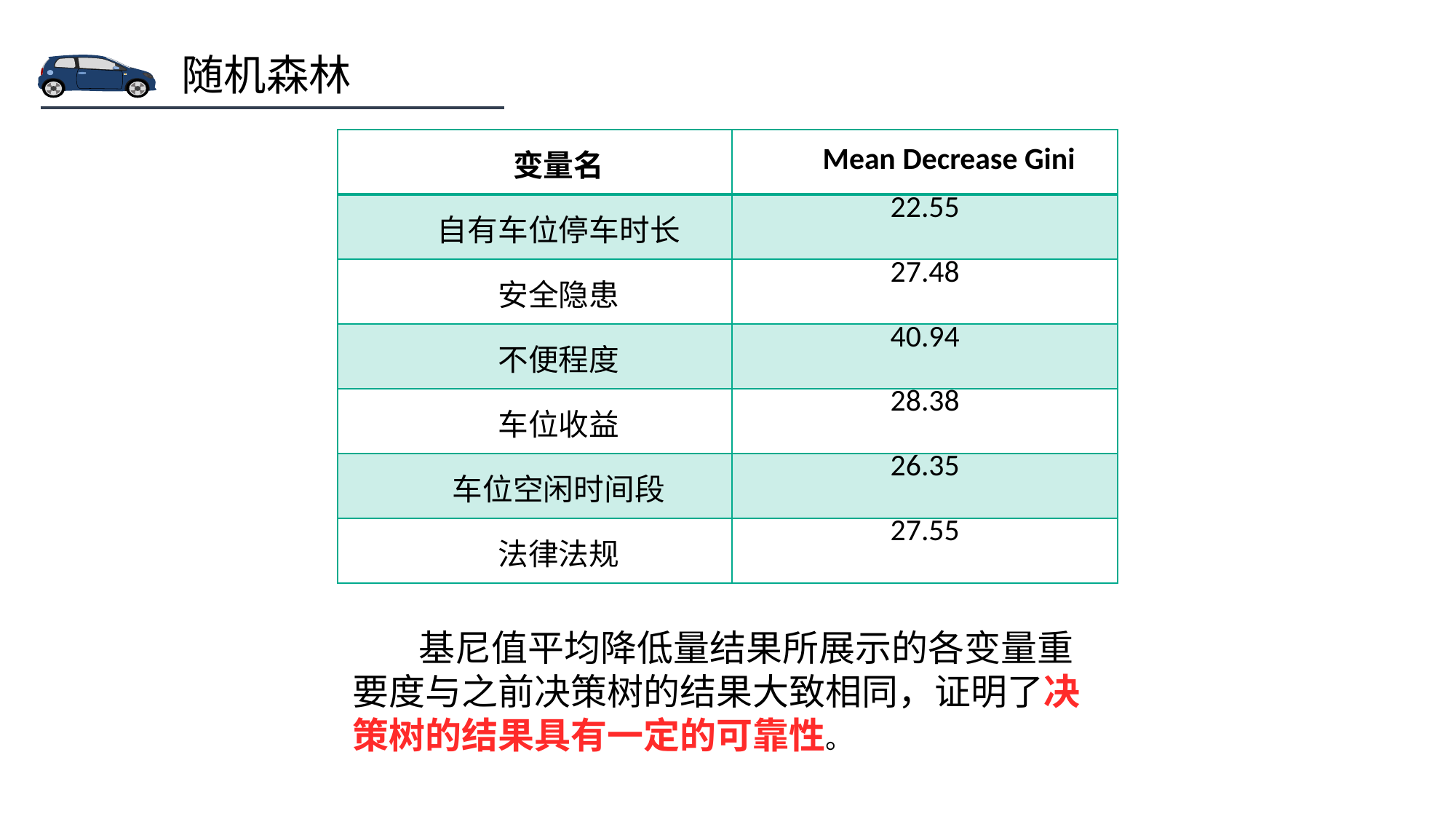

随机森林

| 变量名 | Mean Decrease Gini |
| --- | --- |
| 自有车位停车时长 | 22.55 |
| 安全隐患 | 27.48 |
| 不便程度 | 40.94 |
| 车位收益 | 28.38 |
| 车位空闲时间段 | 26.35 |
| 法律法规 | 27.55 |
       基尼值平均降低量结果所展示的各变量重要度与之前决策树的结果大致相同，证明了决策树的结果具有一定的可靠性。